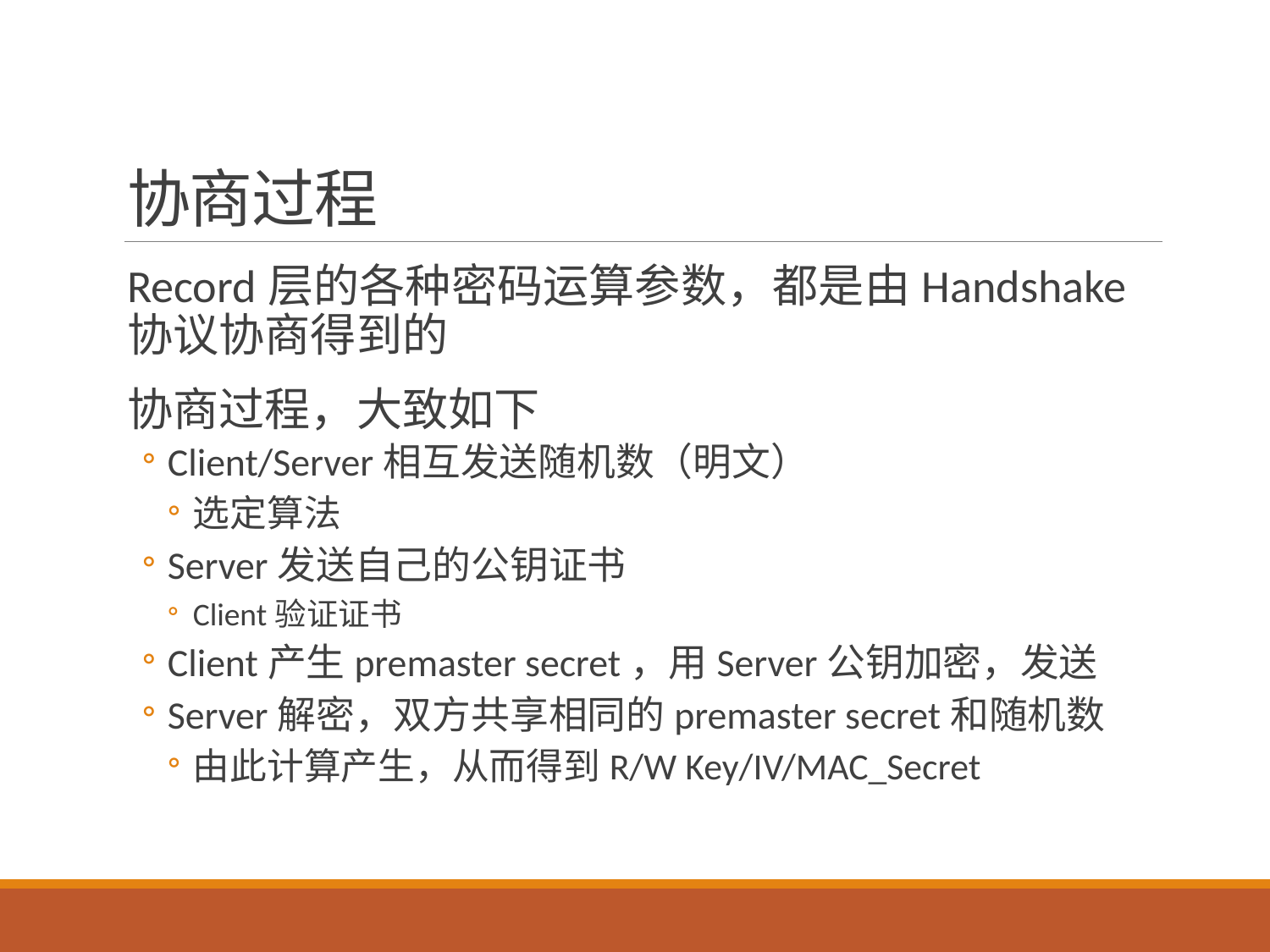

# 协商过程
Record层的各种密码运算参数，都是由Handshake协议协商得到的
协商过程，大致如下
Client/Server相互发送随机数（明文）
选定算法
Server发送自己的公钥证书
Client验证证书
Client产生premaster secret，用Server公钥加密，发送
Server解密，双方共享相同的premaster secret和随机数
由此计算产生，从而得到R/W Key/IV/MAC_Secret
33